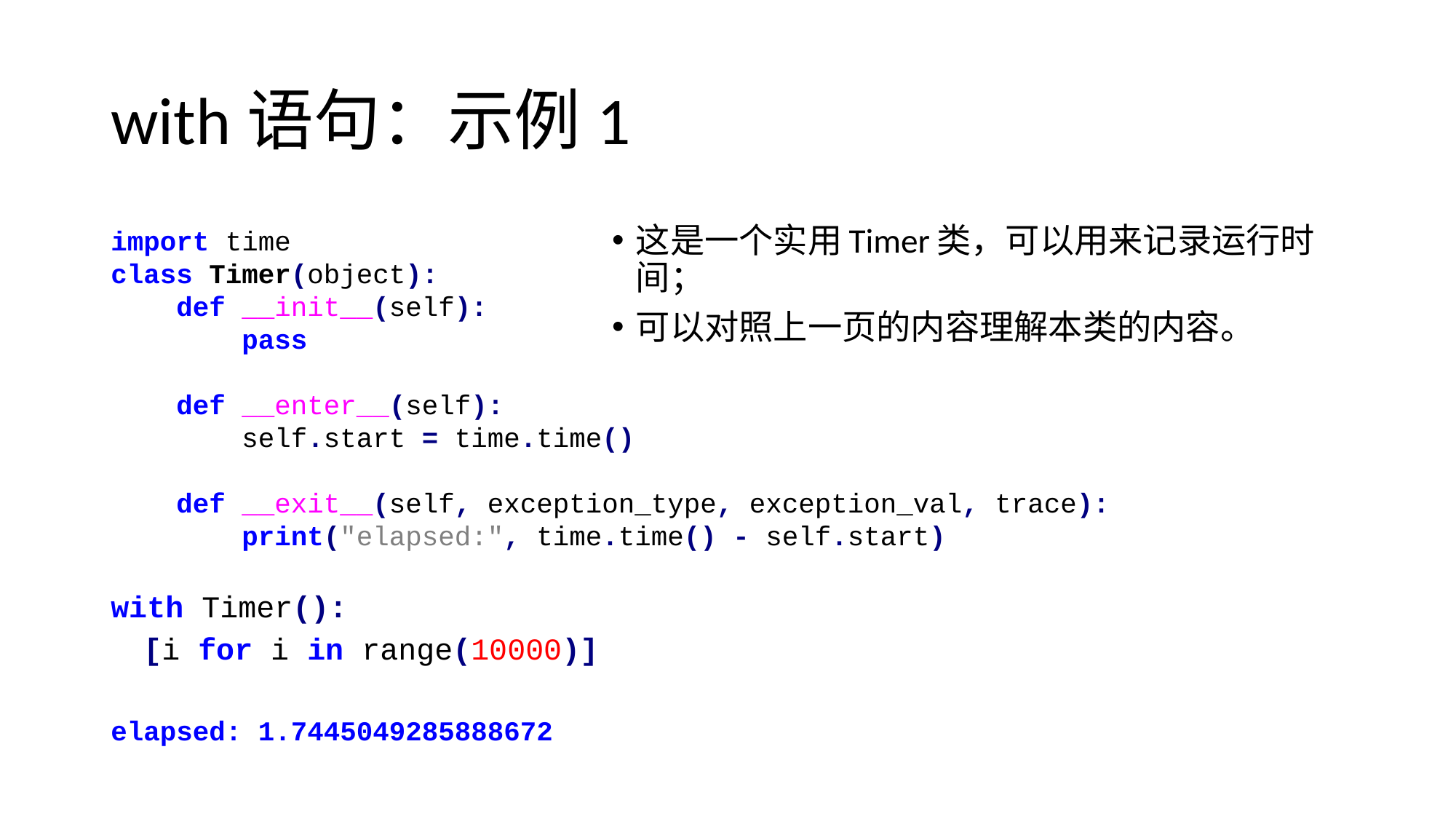

# with语句：示例1
import time
class Timer(object):
    def __init__(self):
        pass

    def __enter__(self):
        self.start = time.time()

    def __exit__(self, exception_type, exception_val, trace):
        print("elapsed:", time.time() - self.start)

with Timer():
    [i for i in range(10000)]

这是一个实用Timer类，可以用来记录运行时间；
可以对照上一页的内容理解本类的内容。
elapsed: 1.7445049285888672